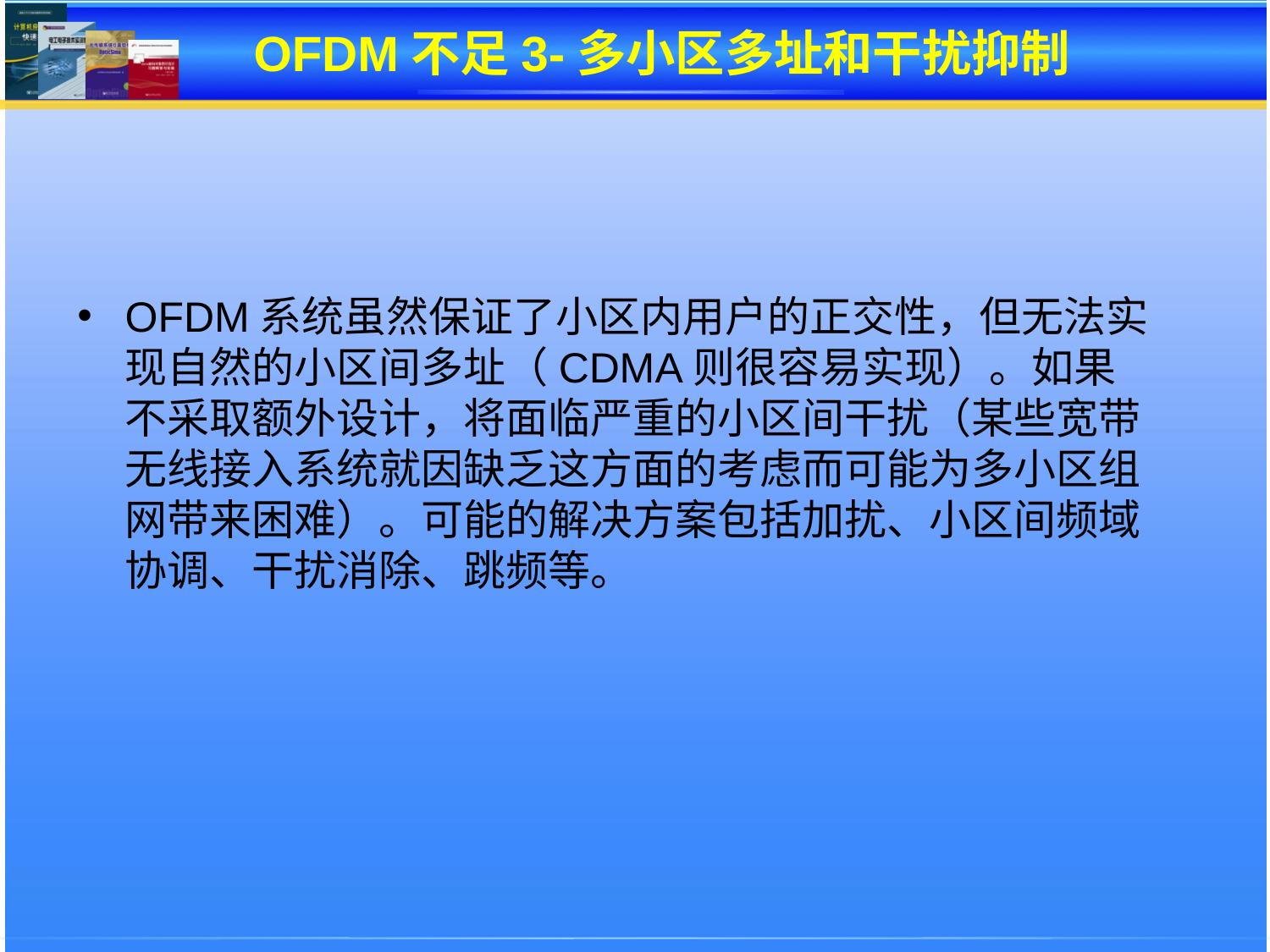

OFDM不足3-多小区多址和干扰抑制
OFDM系统虽然保证了小区内用户的正交性，但无法实现自然的小区间多址（CDMA则很容易实现）。如果不采取额外设计，将面临严重的小区间干扰（某些宽带无线接入系统就因缺乏这方面的考虑而可能为多小区组网带来困难）。可能的解决方案包括加扰、小区间频域协调、干扰消除、跳频等。